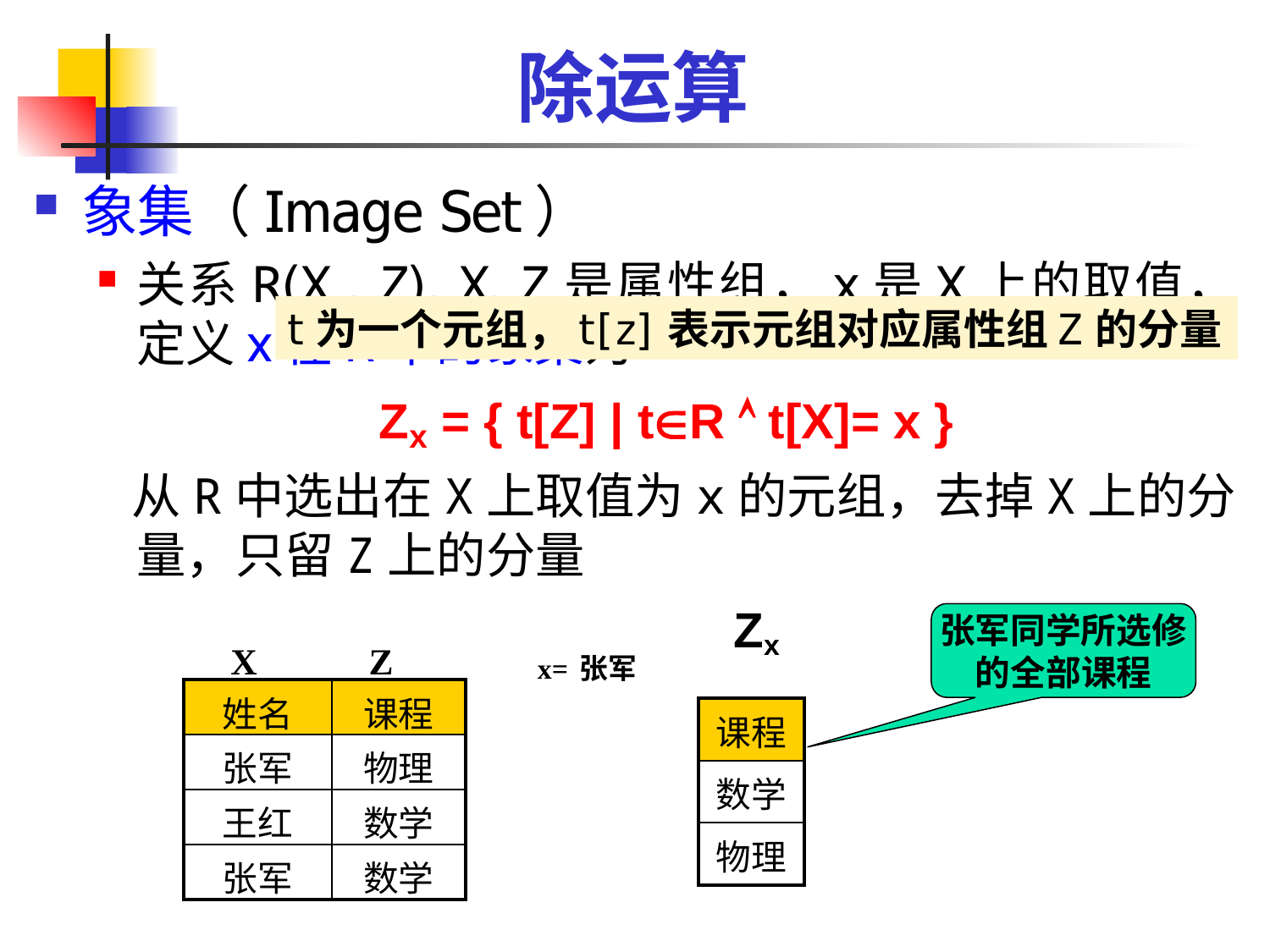

# 除运算
象集（Image Set）
关系R(X , Z), X, Z是属性组，x是X上的取值，定义x在R中的象集为
Zx = { t[Z] | t∈R ∧ t[X]= x }
  从R中选出在X上取值为x的元组，去掉X上的分量，只留Z上的分量
t为一个元组，t[z]表示元组对应属性组Z的分量
X            Z
Zx
张军同学所选修的全部课程
x=张军
| 姓名 | 课程 |
| --- | --- |
| 张军 | 物理 |
| 王红 | 数学 |
| 张军 | 数学 |
| 课程 |
| --- |
| 数学 |
| 物理 |